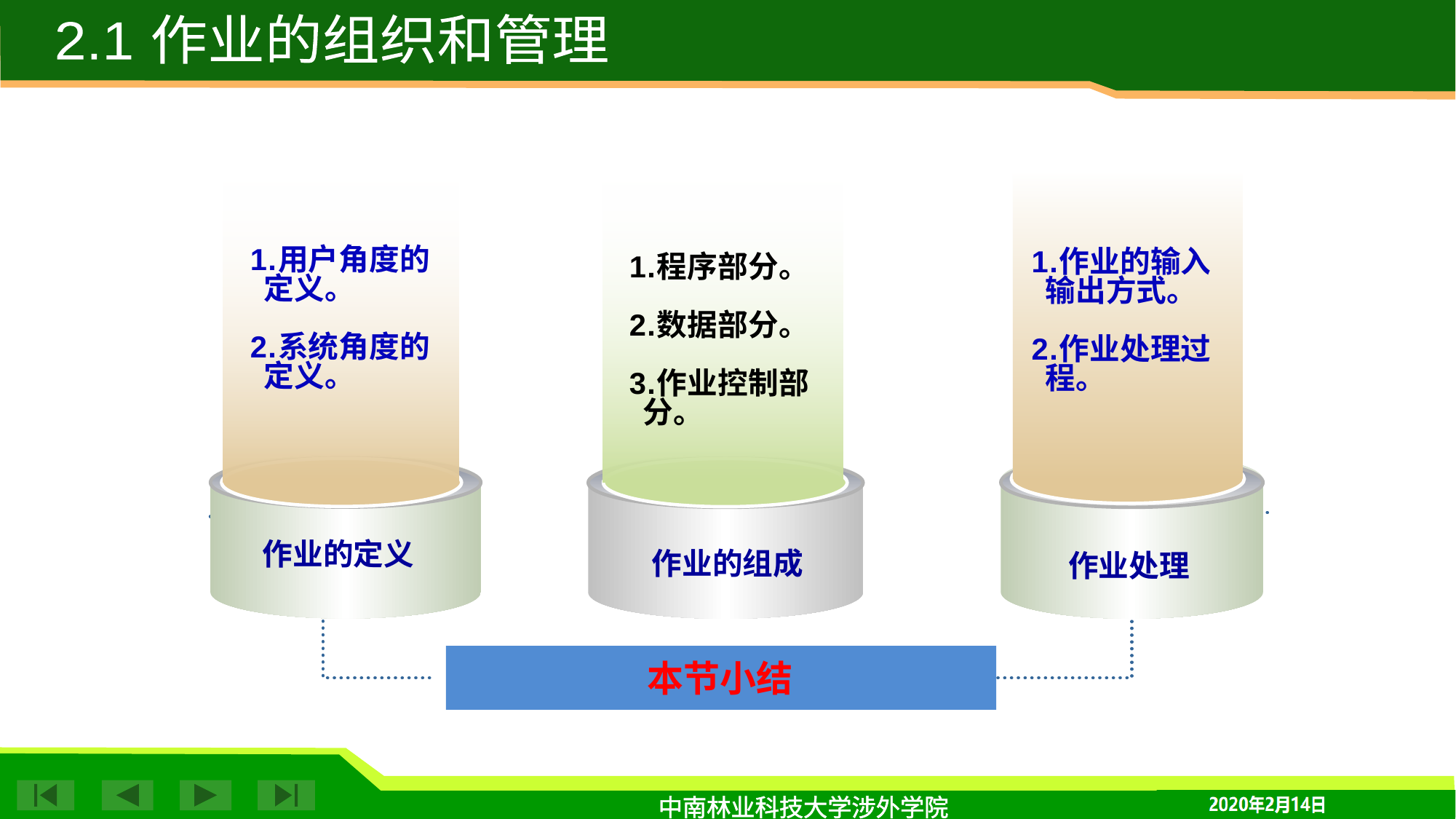

2.1 作业的组织和管理

用户角度的定义。

系统角度的定义。

作业的输入输出方式。

作业处理过程。

程序部分。

数据部分。

作业控制部分。

作业的定义
作业的组成
作业处理

本节小结